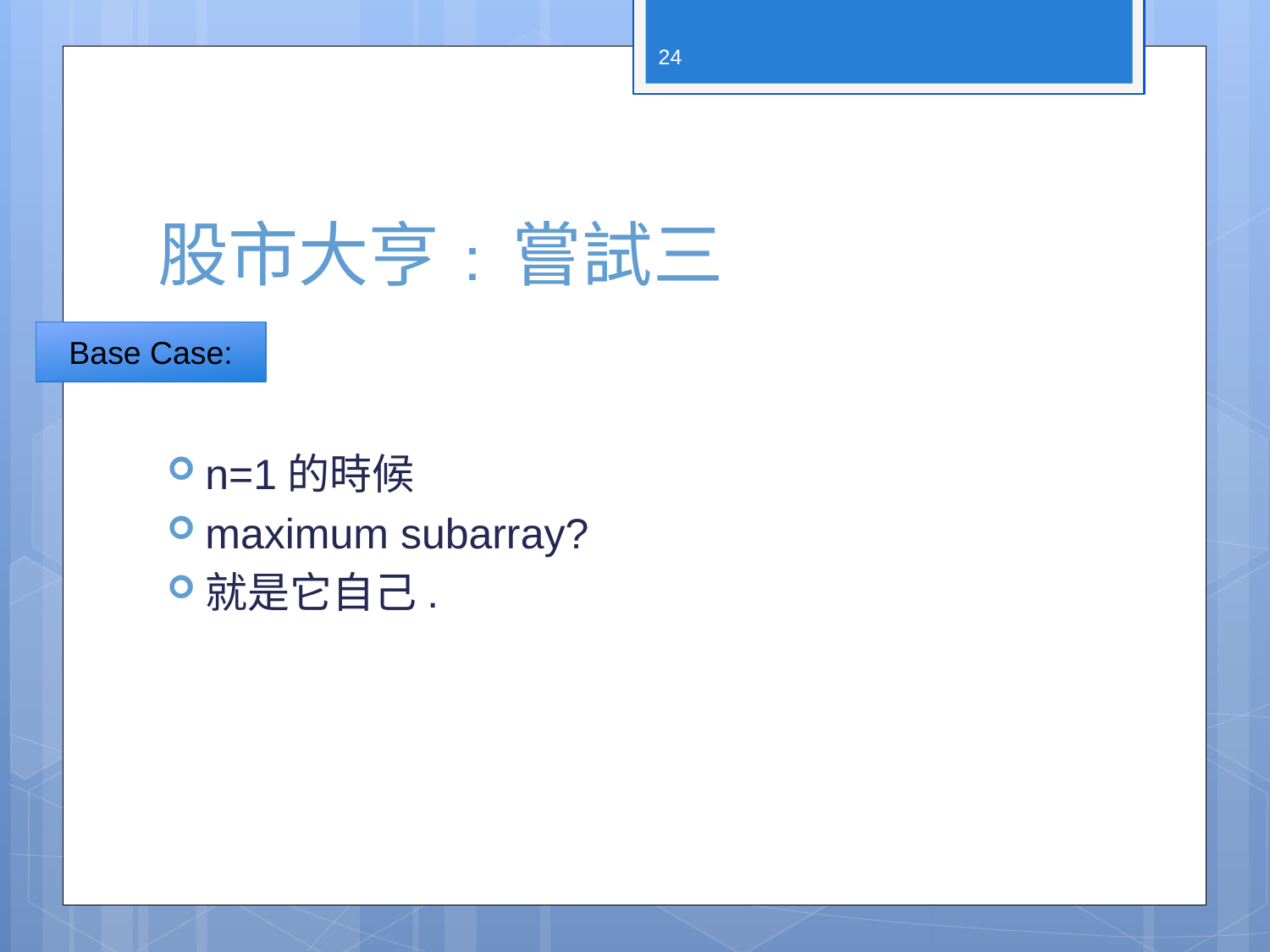

24
# 股市大亨:嘗試三
Base Case:

n=1的時候
maximum subarray?
就是它自己.